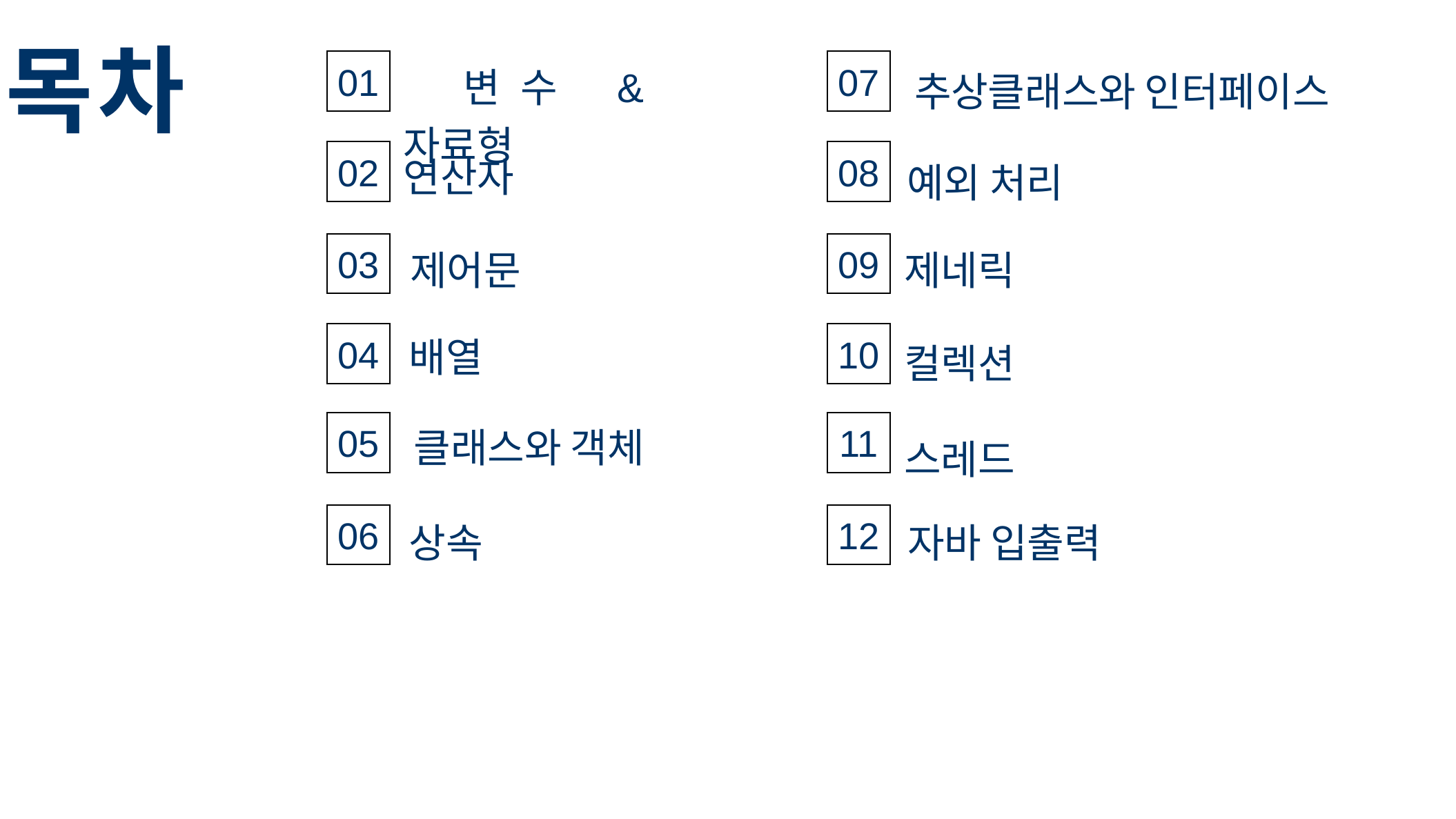

목차
 변수 & 자료형
추상클래스와 인터페이스
01
07
연산자
02
08
예외 처리
제어문
제네릭
03
09
배열
컬렉션
04
10
클래스와 객체
05
11
스레드
상속
자바 입출력
06
12